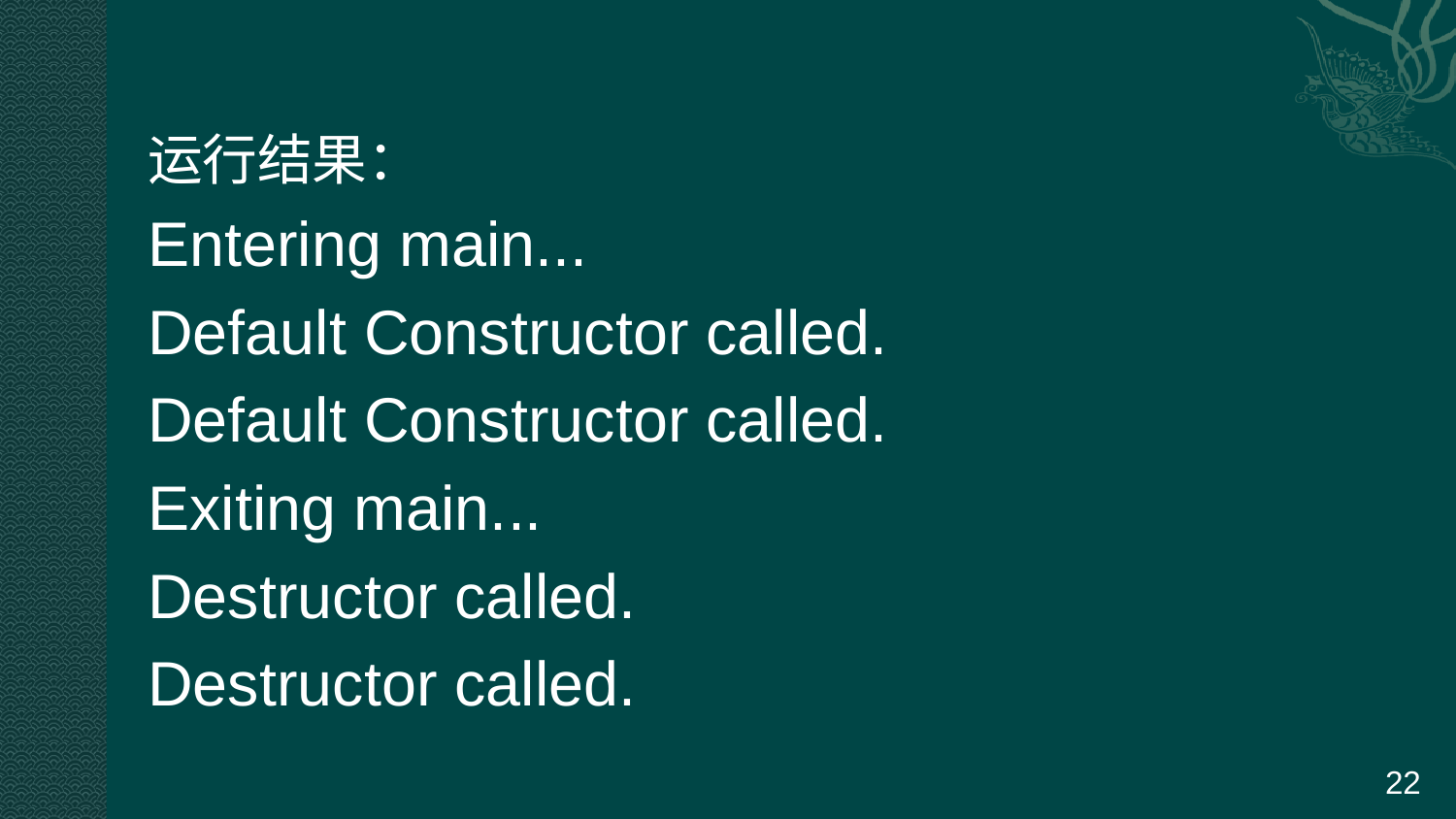

运行结果：
Entering main...
Default Constructor called.
Default Constructor called.
Exiting main...
Destructor called.
Destructor called.
22